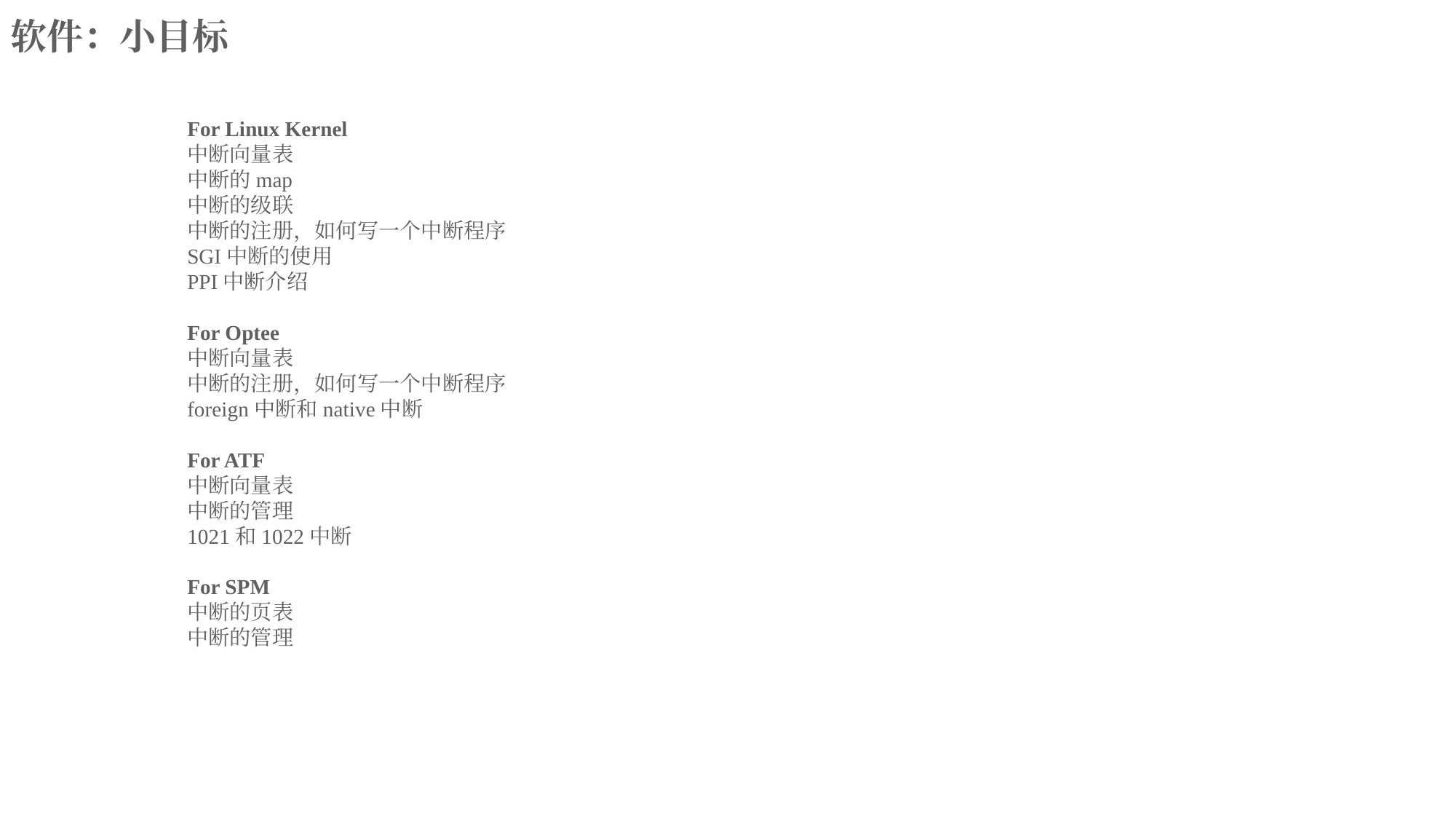

软件：小目标
For Linux Kernel
中断向量表
中断的map
中断的级联
中断的注册，如何写一个中断程序
SGI中断的使用
PPI中断介绍

For Optee
中断向量表
中断的注册，如何写一个中断程序
foreign中断和native中断

For ATF
中断向量表
中断的管理
1021和1022中断

For SPM
中断的页表
中断的管理